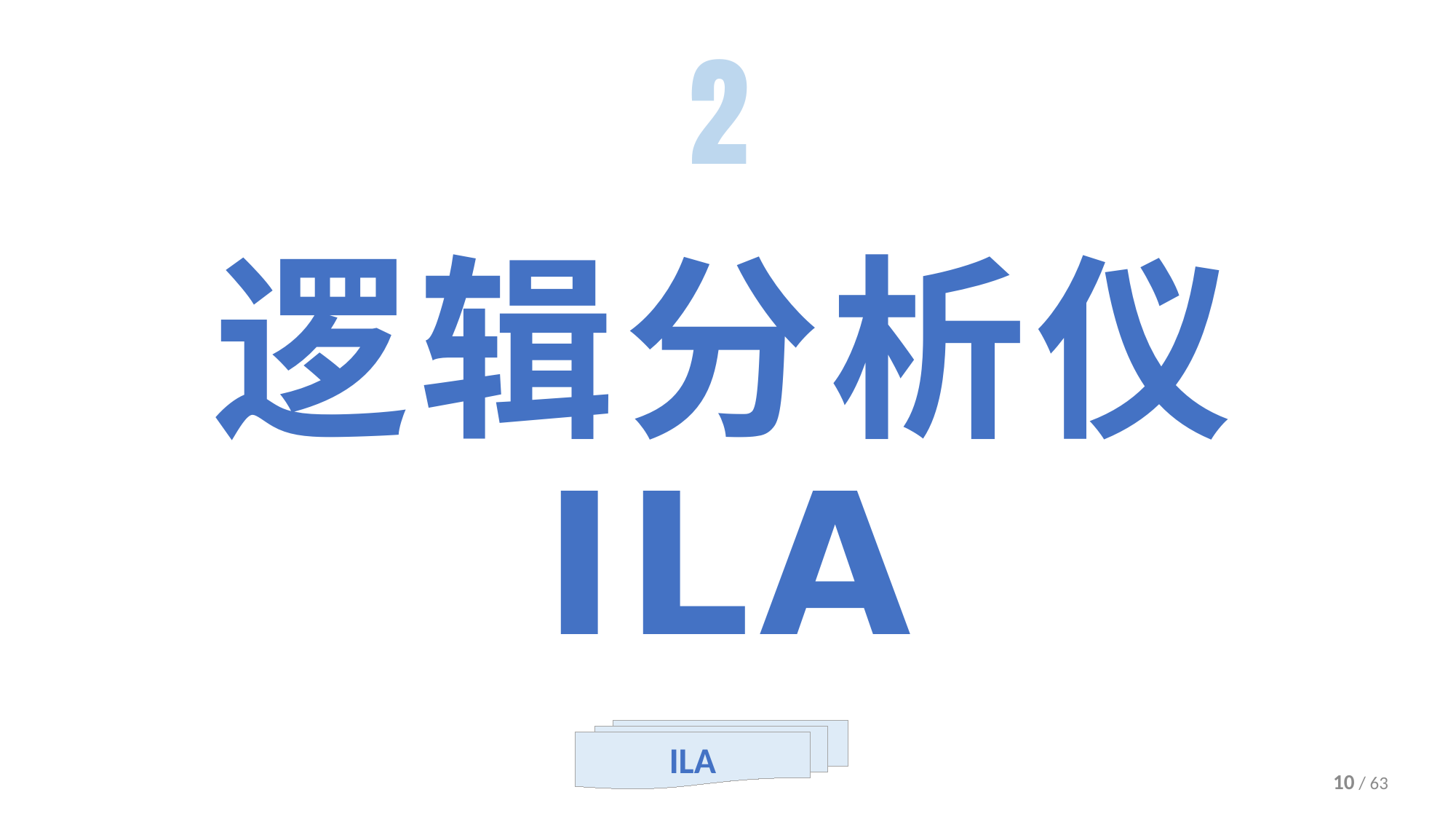

2
# 逻辑分析仪 ILA
ILA
10 / 63